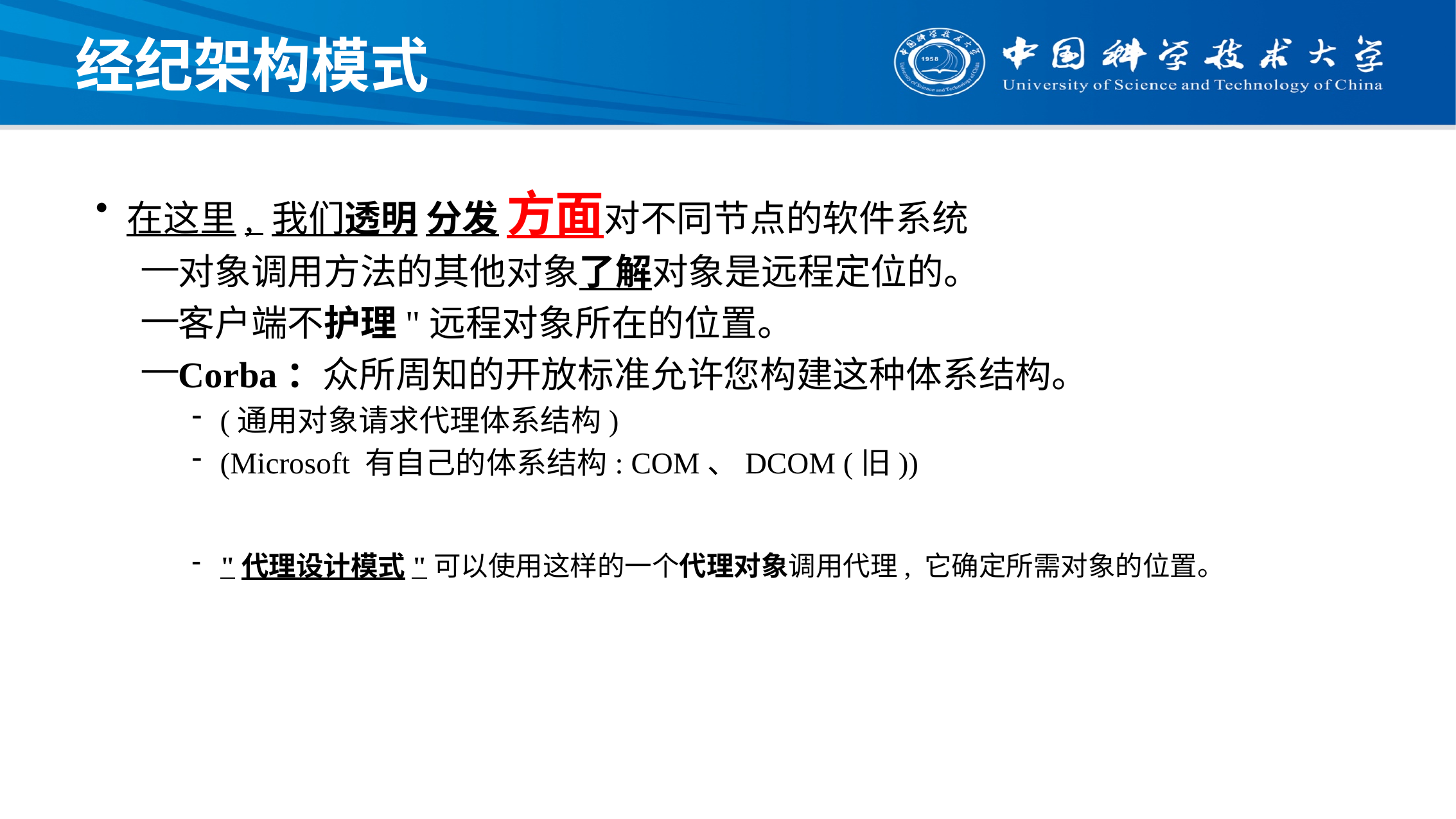

# 经纪架构模式
在这里, 我们透明 分发 方面对不同节点的软件系统
对象调用方法的其他对象了解对象是远程定位的。
客户端不护理"远程对象所在的位置。
Corba：众所周知的开放标准允许您构建这种体系结构。
(通用对象请求代理体系结构)
(Microsoft 有自己的体系结构: COM、DCOM (旧))

"代理设计模式"可以使用这样的一个代理对象调用代理, 它确定所需对象的位置。